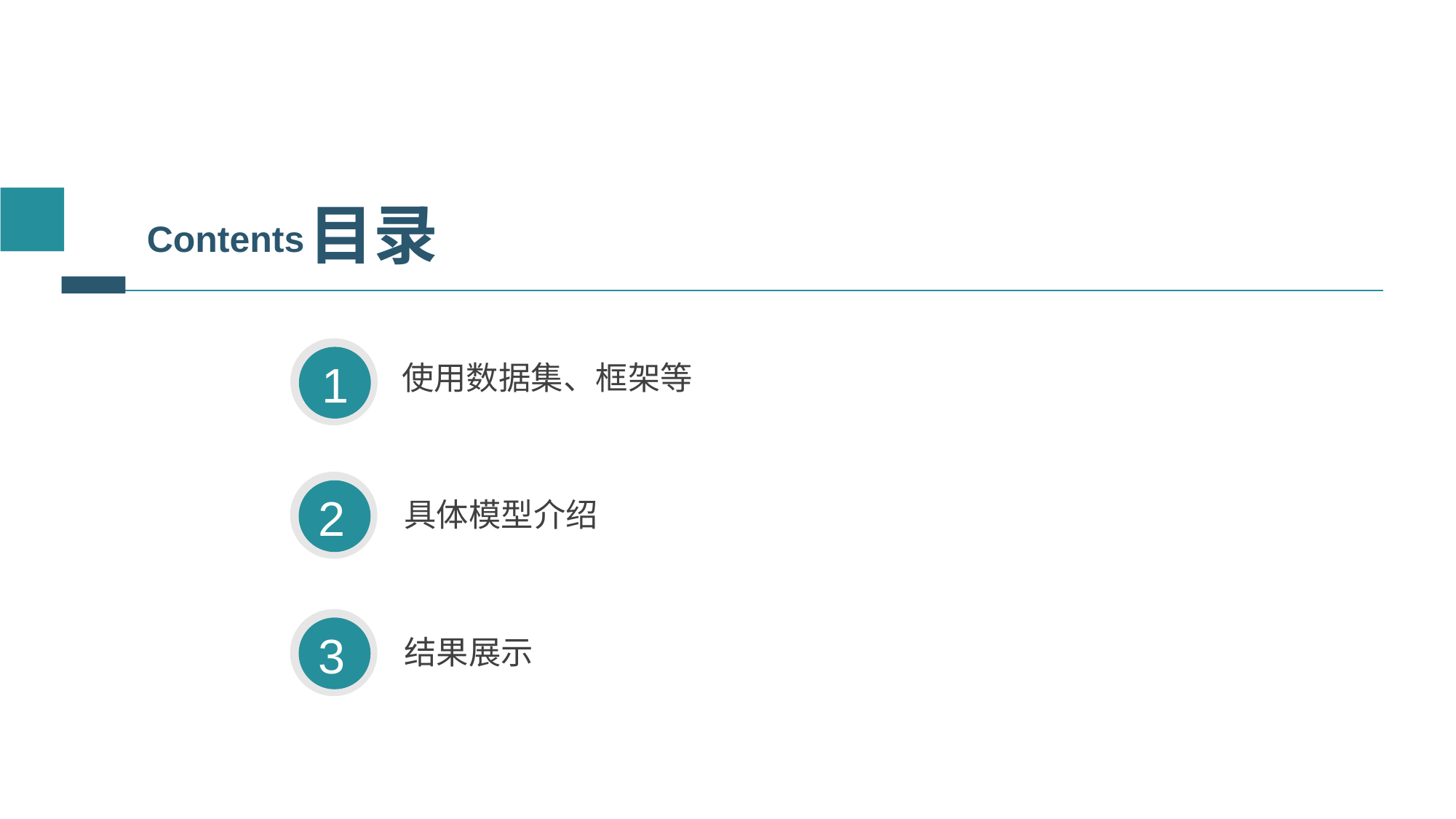

目录
Contents

1
使用数据集、框架等

2
具体模型介绍

3
结果展示